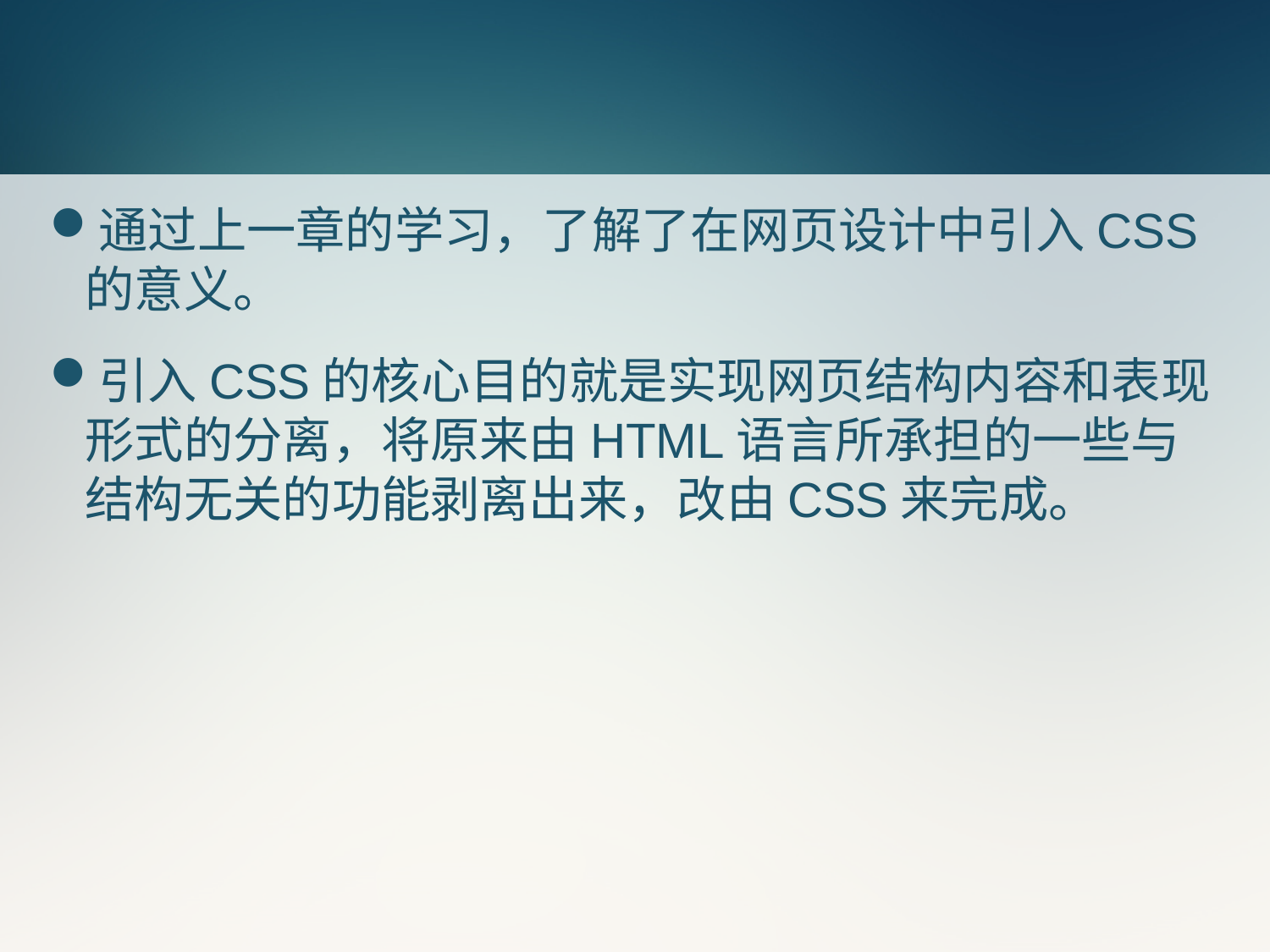

#
通过上一章的学习，了解了在网页设计中引入CSS的意义。
引入CSS的核心目的就是实现网页结构内容和表现形式的分离，将原来由HTML语言所承担的一些与结构无关的功能剥离出来，改由CSS来完成。